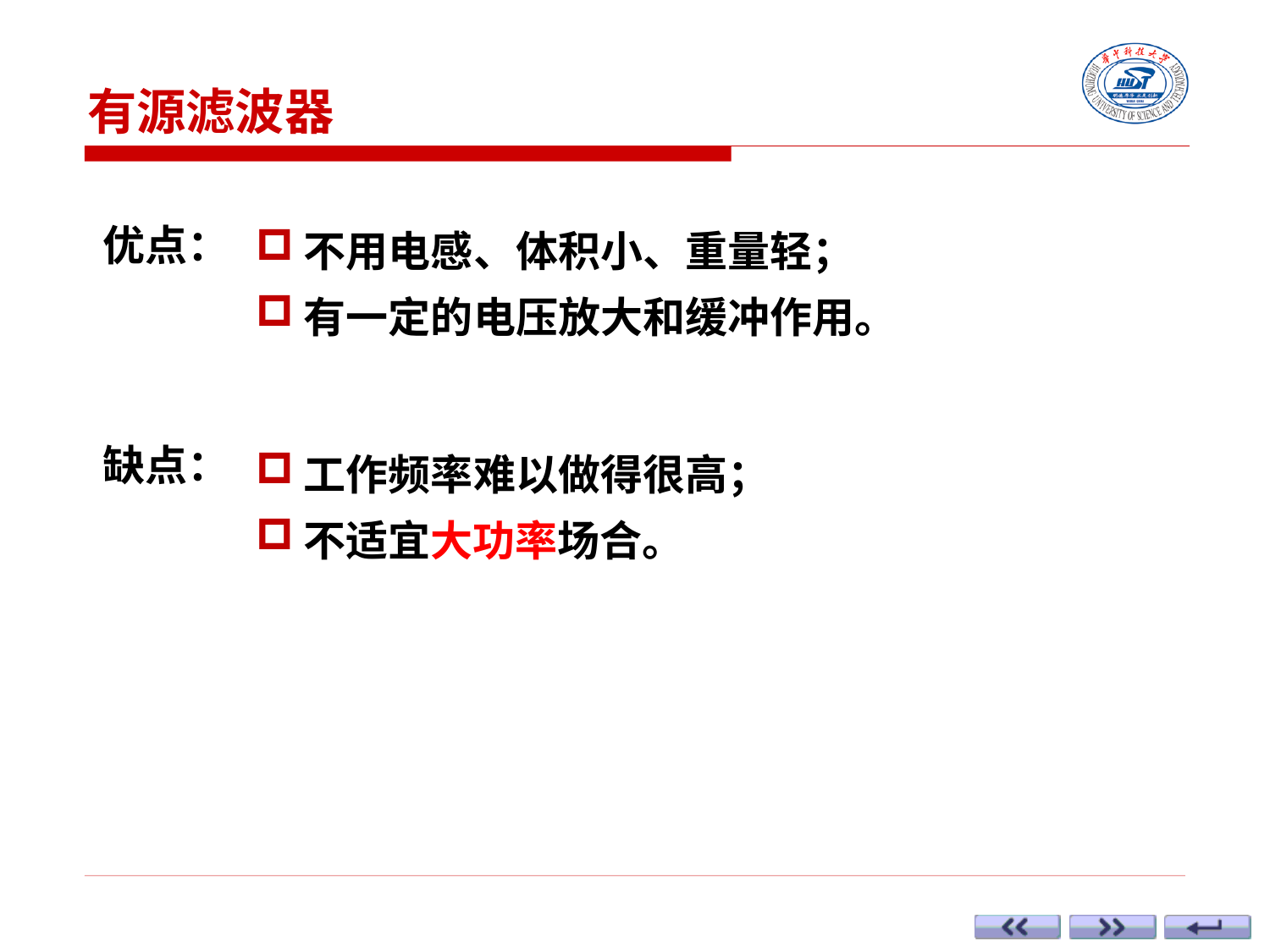

有源滤波器
不用电感、体积小、重量轻；
有一定的电压放大和缓冲作用。
优点：
工作频率难以做得很高；
不适宜大功率场合。
缺点：